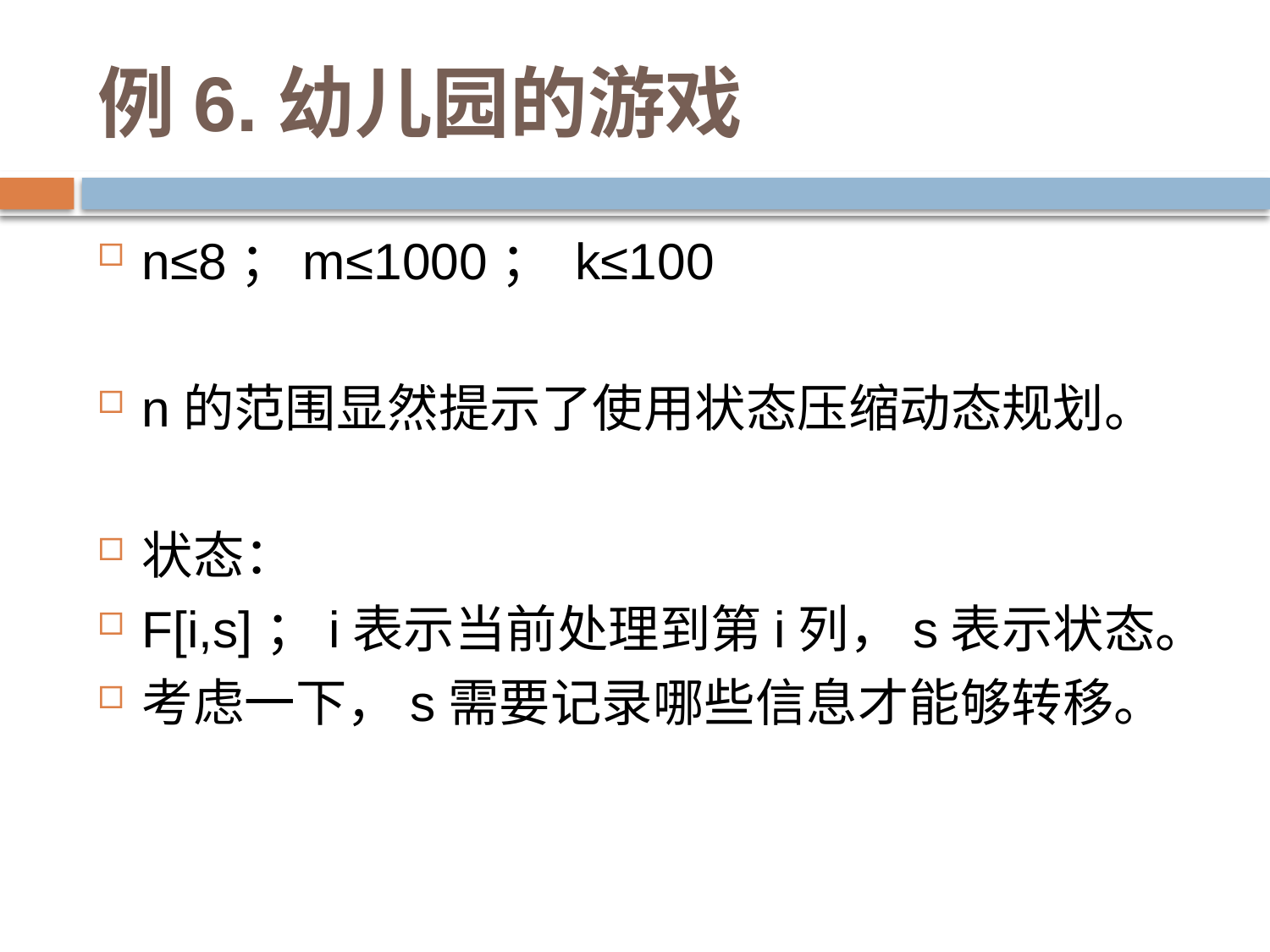

# 例6.幼儿园的游戏
n≤8；m≤1000； k≤100

n的范围显然提示了使用状态压缩动态规划。

状态：
F[i,s]；i表示当前处理到第i列，s表示状态。
考虑一下，s需要记录哪些信息才能够转移。